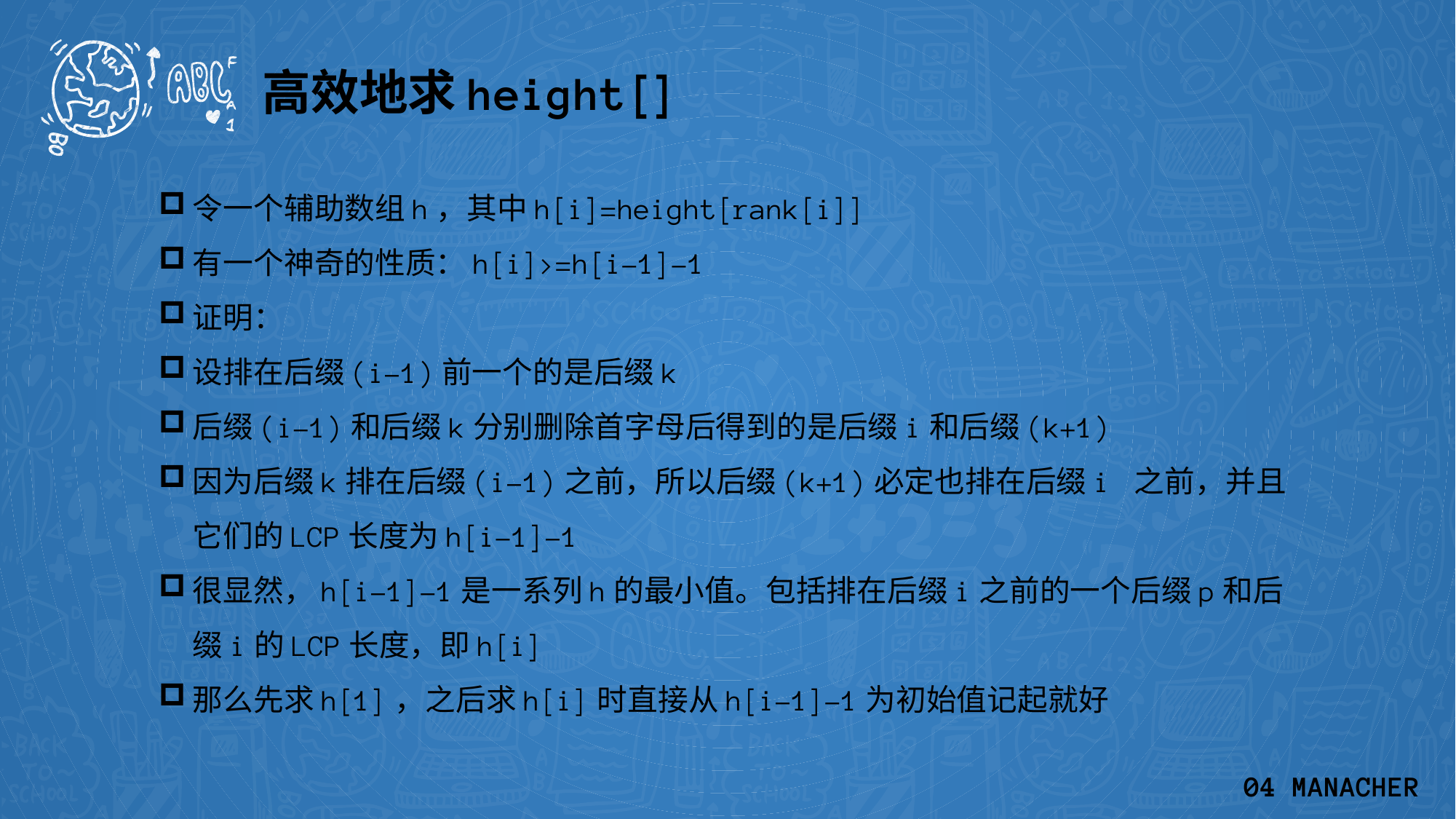

高效地求height[]
令一个辅助数组h，其中h[i]=height[rank[i]]
有一个神奇的性质：h[i]>=h[i-1]-1
证明：
设排在后缀(i-1)前一个的是后缀k
后缀(i-1)和后缀k分别删除首字母后得到的是后缀i和后缀(k+1)
因为后缀k排在后缀(i-1)之前，所以后缀(k+1)必定也排在后缀i 之前，并且它们的LCP长度为h[i-1]-1
很显然，h[i-1]-1是一系列h的最小值。包括排在后缀i之前的一个后缀p和后缀i的LCP长度，即h[i]
那么先求h[1]，之后求h[i]时直接从h[i-1]-1为初始值记起就好
04 MANACHER